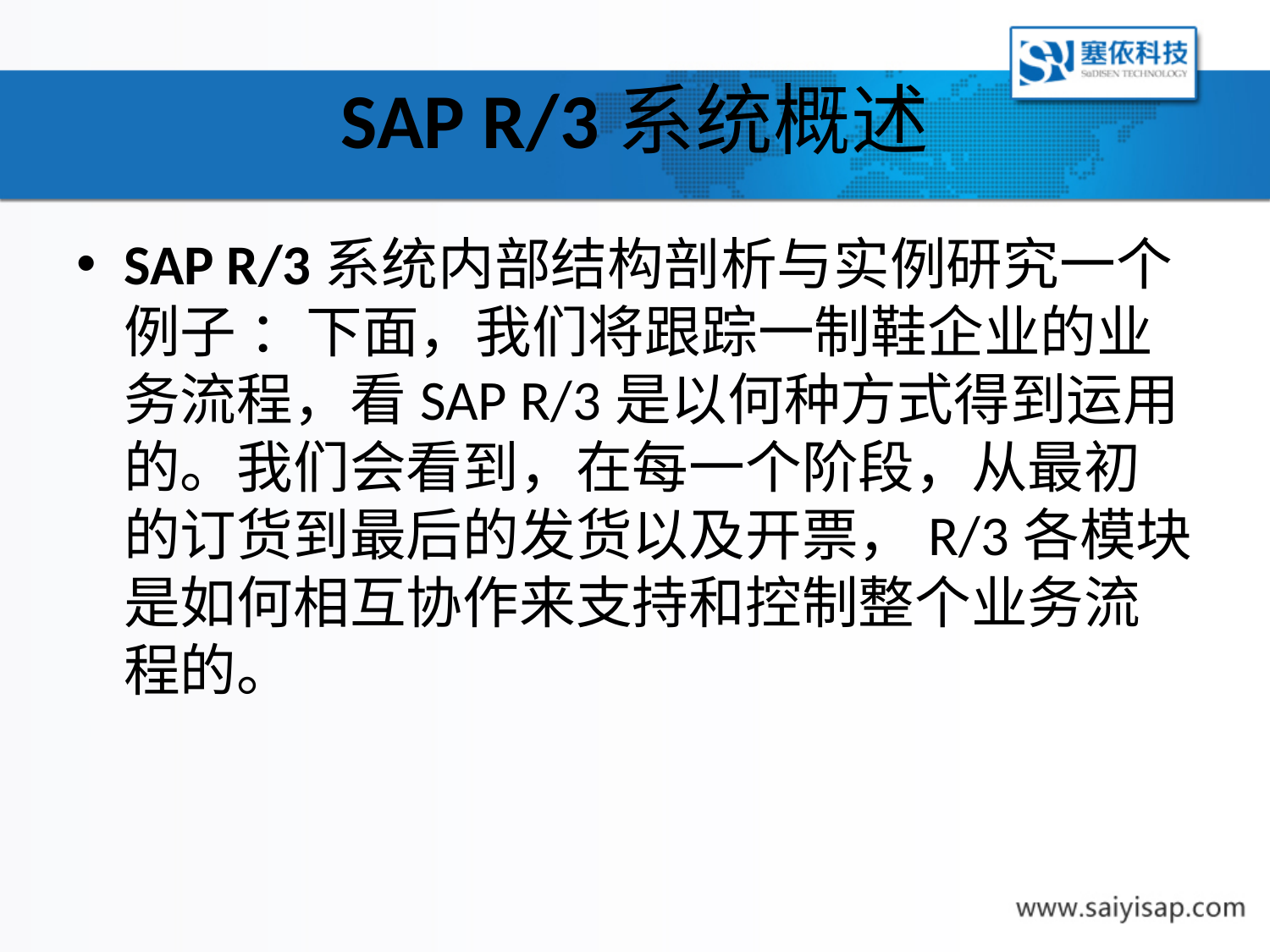

# SAP R/3系统概述
SAP R/3系统内部结构剖析与实例研究一个例子 ：下面，我们将跟踪一制鞋企业的业务流程，看SAP R/3是以何种方式得到运用的。我们会看到，在每一个阶段，从最初的订货到最后的发货以及开票，R/3各模块是如何相互协作来支持和控制整个业务流程的。